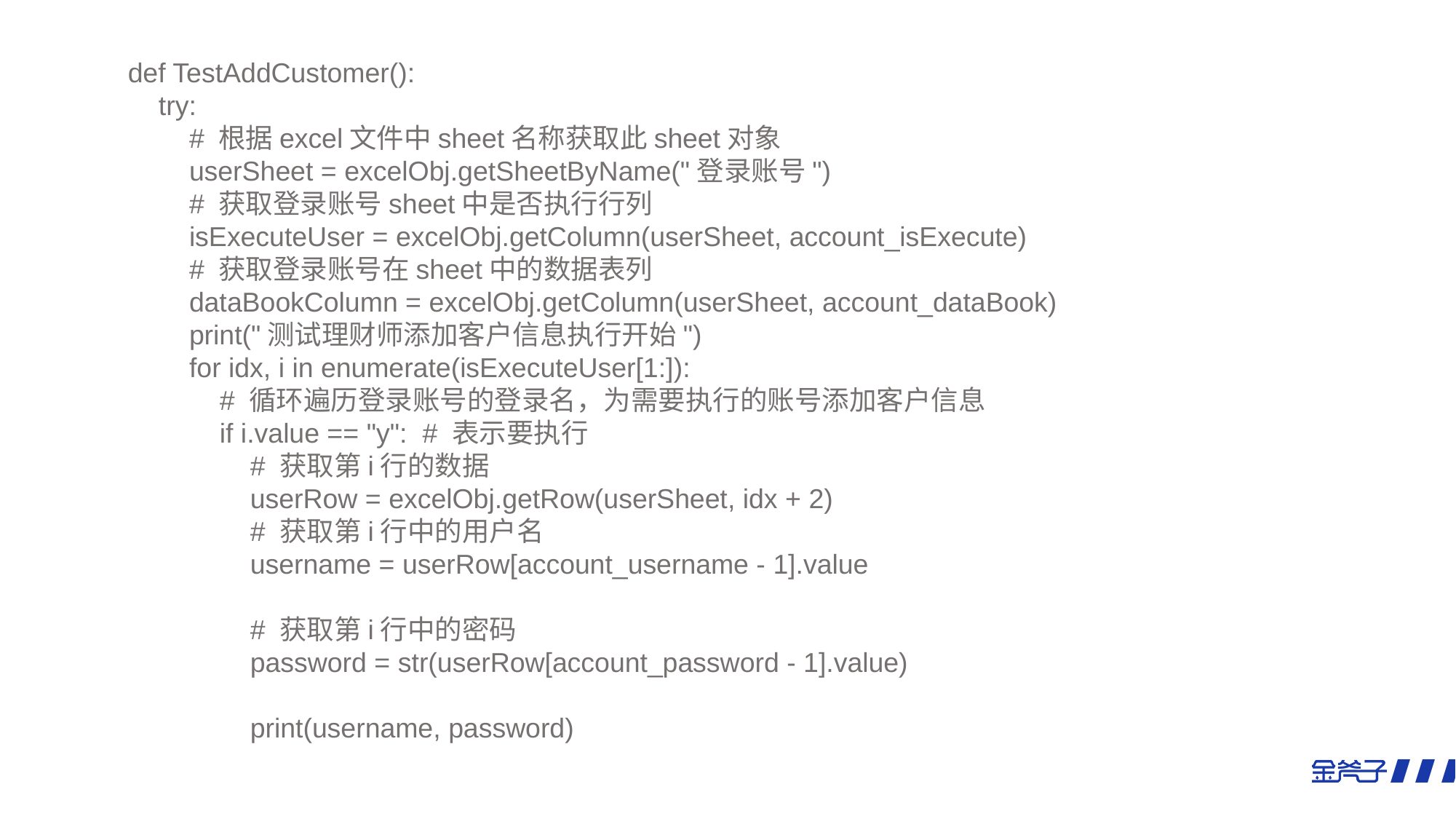

def TestAddCustomer():
    try:
        # 根据excel文件中sheet名称获取此sheet对象
        userSheet = excelObj.getSheetByName("登录账号")
        # 获取登录账号sheet中是否执行行列
        isExecuteUser = excelObj.getColumn(userSheet, account_isExecute)
        # 获取登录账号在sheet中的数据表列
        dataBookColumn = excelObj.getColumn(userSheet, account_dataBook)
        print("测试理财师添加客户信息执行开始")
        for idx, i in enumerate(isExecuteUser[1:]):
            # 循环遍历登录账号的登录名，为需要执行的账号添加客户信息
            if i.value == "y":  # 表示要执行
                # 获取第i行的数据
                userRow = excelObj.getRow(userSheet, idx + 2)
                # 获取第i行中的用户名
                username = userRow[account_username - 1].value

                # 获取第i行中的密码
                password = str(userRow[account_password - 1].value)

                print(username, password)